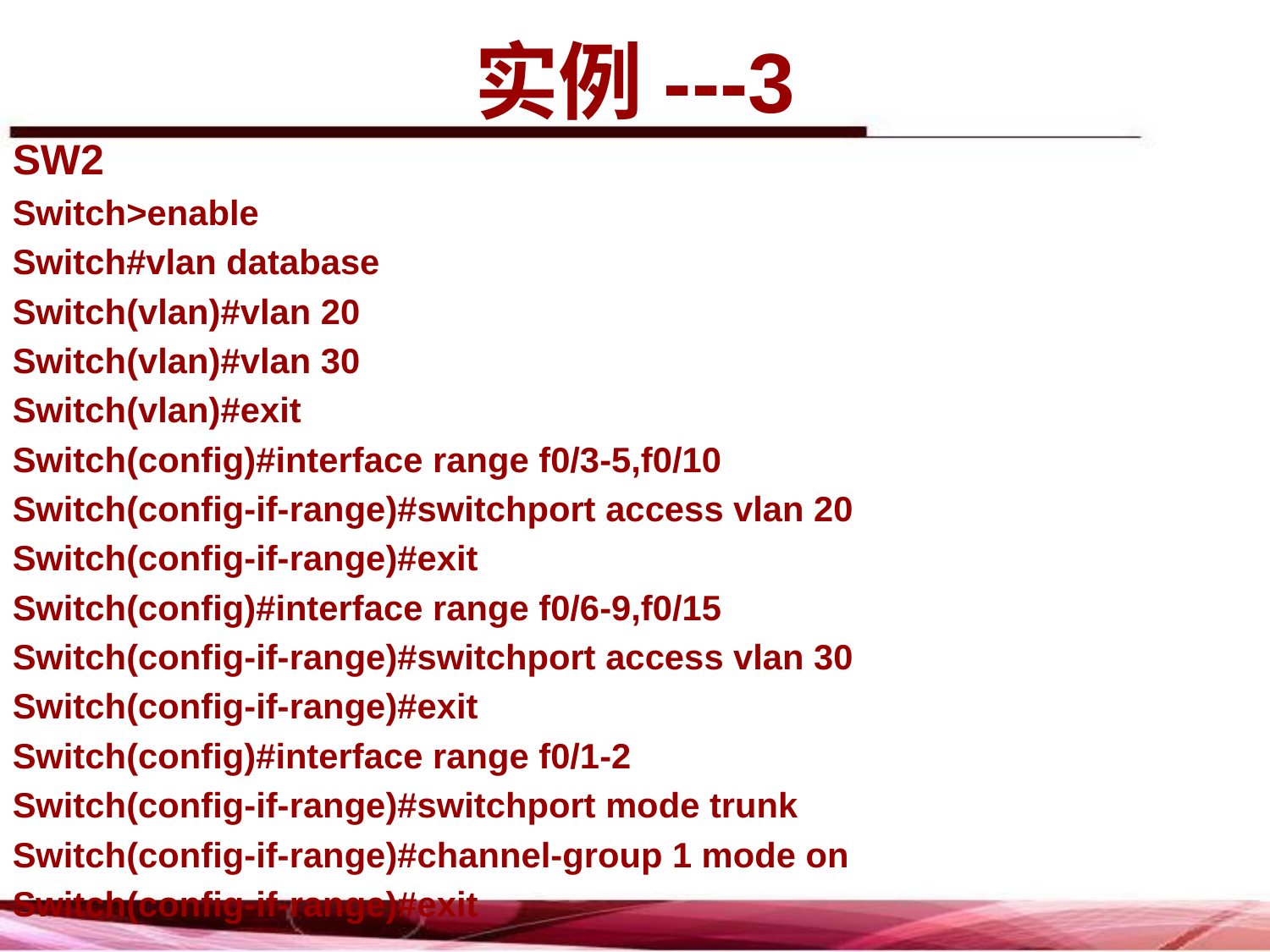

实例---3
SW2
Switch>enable
Switch#vlan database
Switch(vlan)#vlan 20
Switch(vlan)#vlan 30
Switch(vlan)#exit
Switch(config)#interface range f0/3-5,f0/10
Switch(config-if-range)#switchport access vlan 20
Switch(config-if-range)#exit
Switch(config)#interface range f0/6-9,f0/15
Switch(config-if-range)#switchport access vlan 30
Switch(config-if-range)#exit
Switch(config)#interface range f0/1-2
Switch(config-if-range)#switchport mode trunk
Switch(config-if-range)#channel-group 1 mode on
Switch(config-if-range)#exit